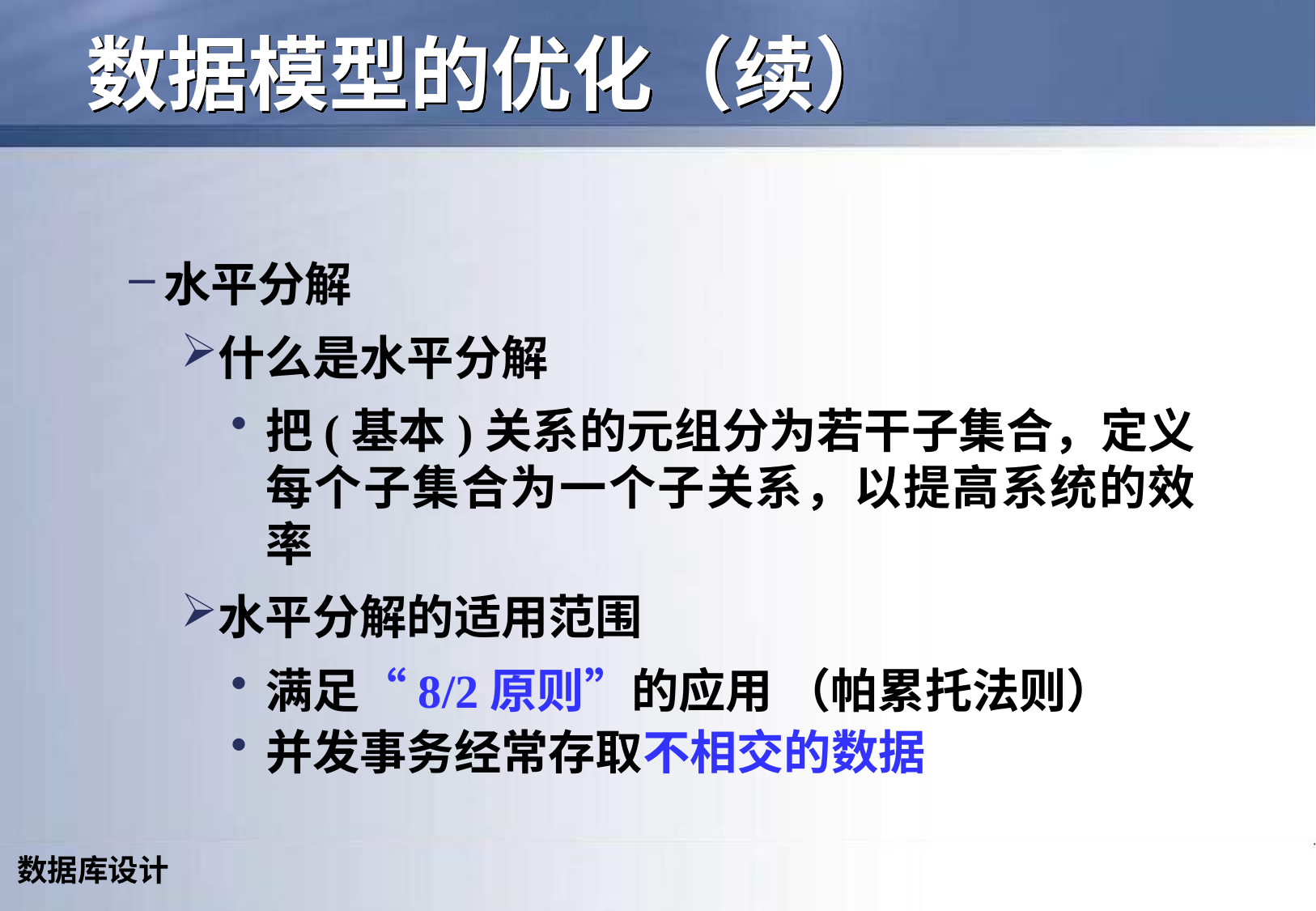

# 数据模型的优化（续）
水平分解
什么是水平分解
把(基本)关系的元组分为若干子集合，定义每个子集合为一个子关系，以提高系统的效率
水平分解的适用范围
满足“8/2原则”的应用 （帕累托法则）
并发事务经常存取不相交的数据

数据库设计